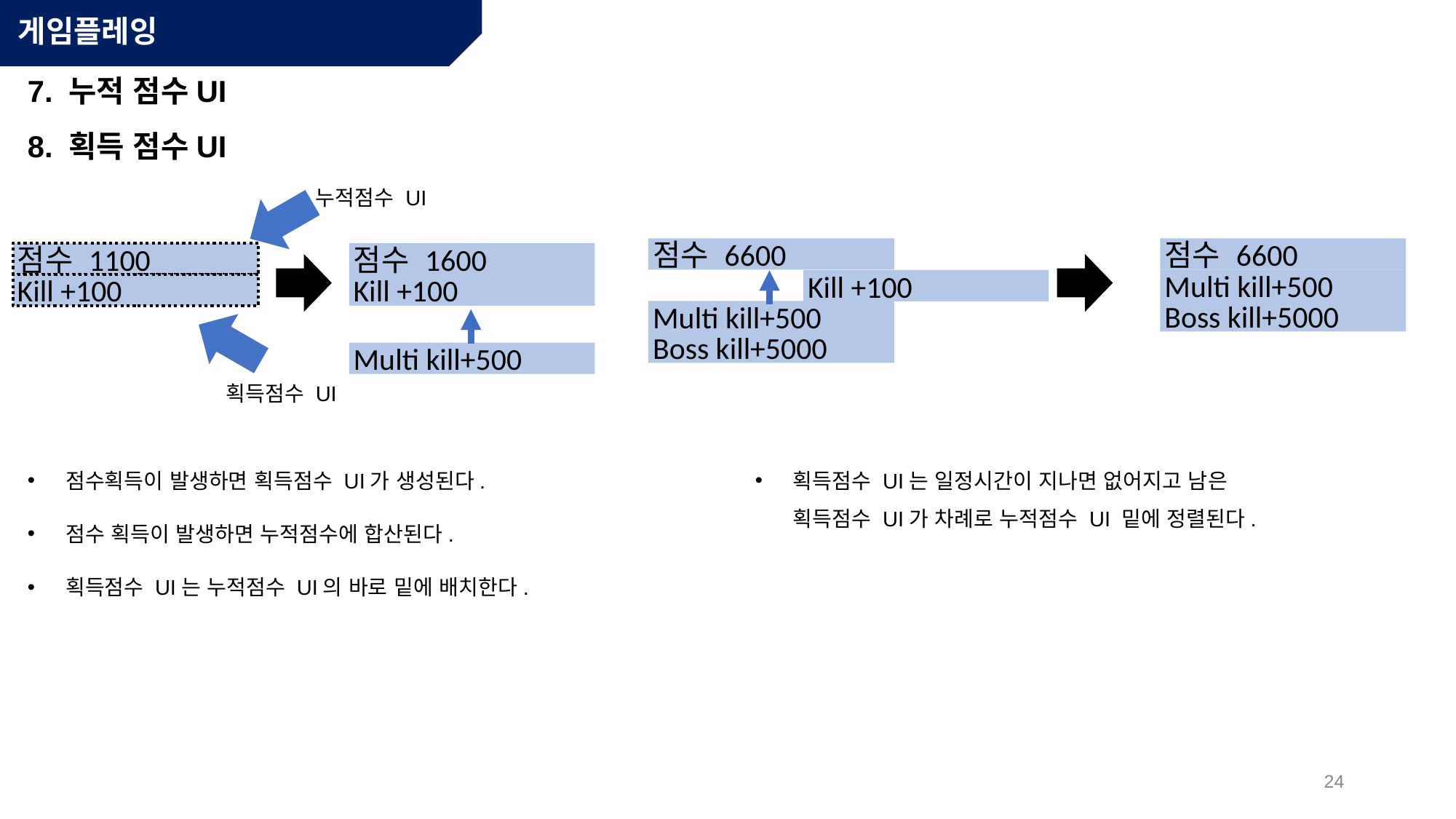

# 게임플레잉
7. 누적 점수UI
8. 획득 점수UI
누적점수 UI

점수 6600
점수 6600
점수 1600
점수 1100

Multi kill+500
Kill +100
Kill +100
Kill +100
Boss kill+5000
Multi kill+500

Boss kill+5000
Multi kill+500
획득점수 UI
점수획득이 발생하면 획득점수 UI가 생성된다.
점수 획득이 발생하면 누적점수에 합산된다.
획득점수 UI는 누적점수 UI의 바로 밑에 배치한다.

획득점수 UI는 일정시간이 지나면 없어지고 남은 획득점수 UI가 차례로 누적점수 UI 밑에 정렬된다.
24